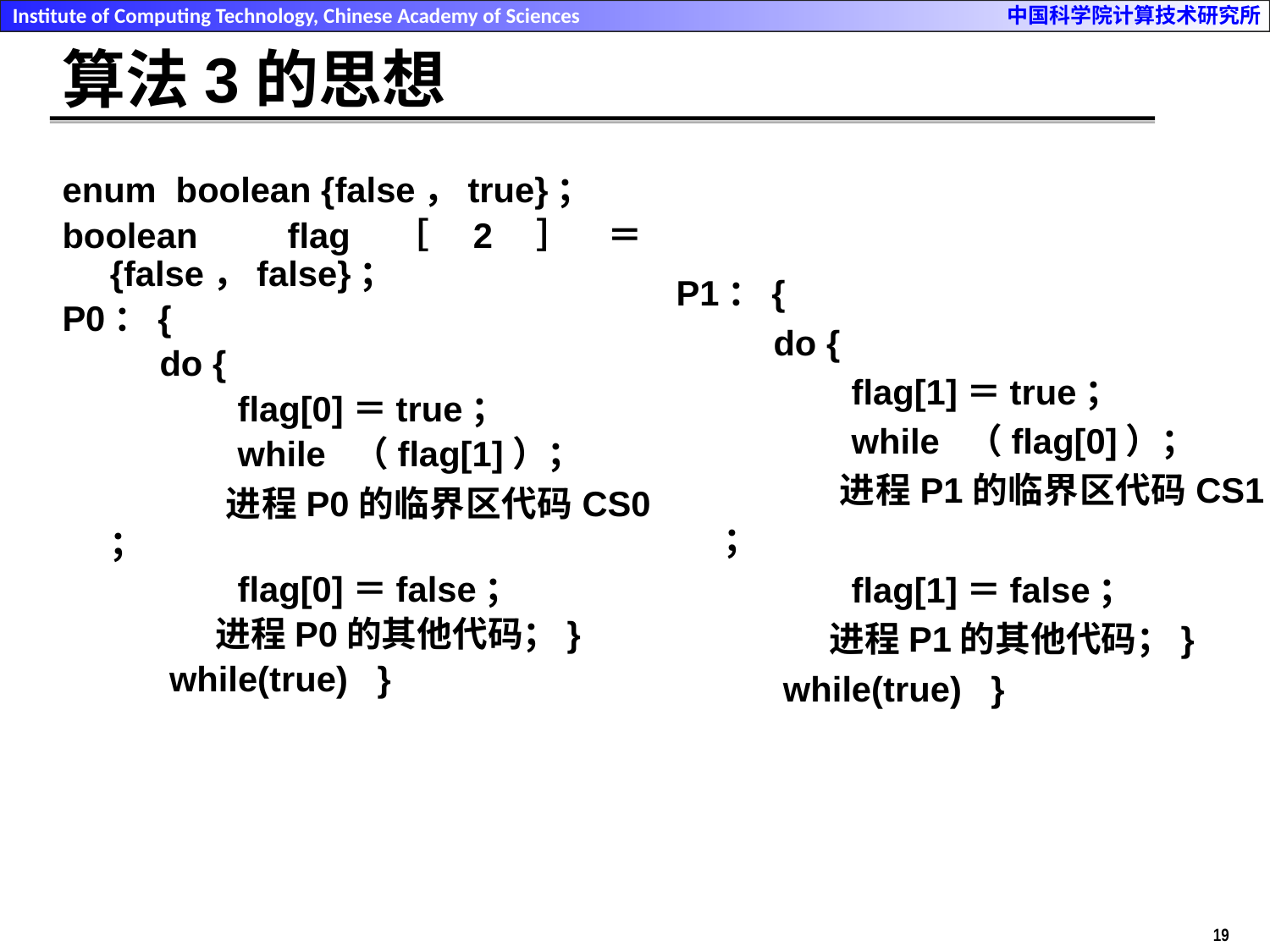

# 算法3的思想
enum  boolean {false，true}；
boolean  flag［2］＝{false，false}；
P0：{
          do {
                  flag[0]＝true；
                  while  （flag[1]）；
                  进程P0的临界区代码CS0 ；
                  flag[0]＝false；
                  进程P0的其他代码；}
           while(true)   }
P1：{
          do {
                  flag[1]＝true；
                  while  （flag[0]）；
                  进程P1的临界区代码CS1 ；
                  flag[1]＝false；
                  进程P1的其他代码；}
           while(true)   }